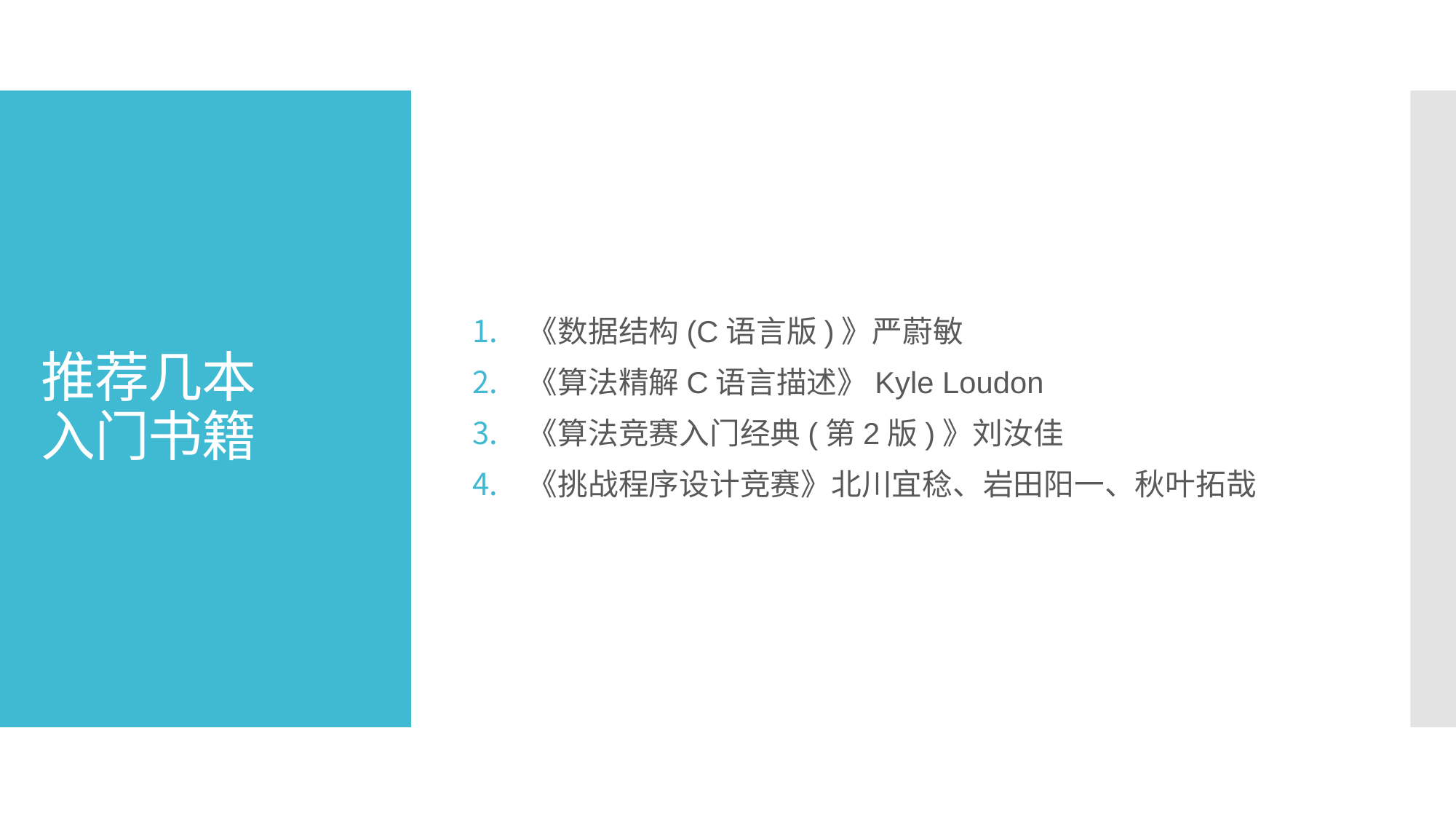

《数据结构(C语言版)》严蔚敏
《算法精解C语言描述》Kyle Loudon
《算法竞赛入门经典(第2版)》刘汝佳
《挑战程序设计竞赛》北川宜稔、岩田阳一、秋叶拓哉
# 推荐几本 入门书籍